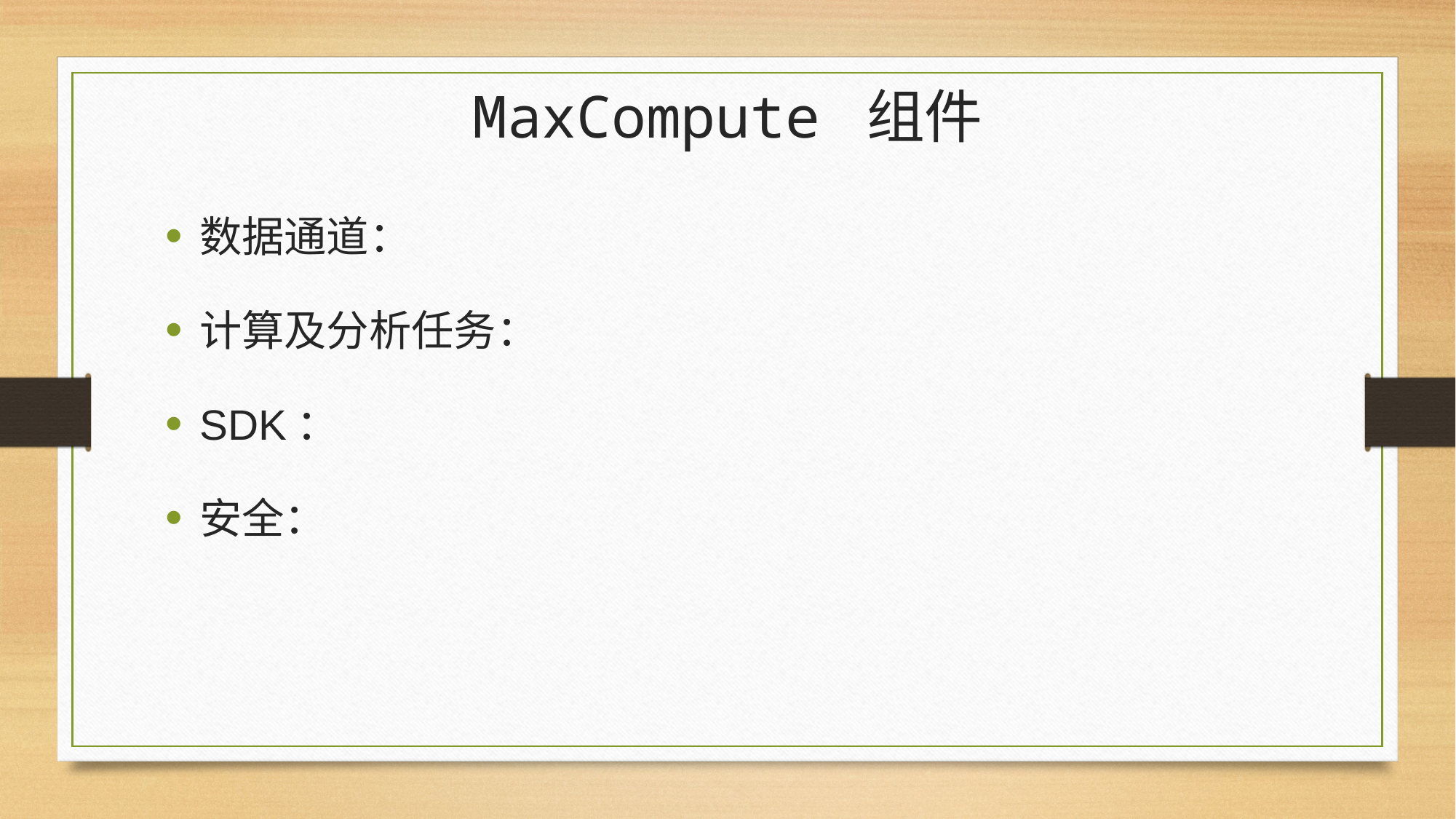

# MaxCompute 组件
数据通道：
计算及分析任务：
SDK：
安全：